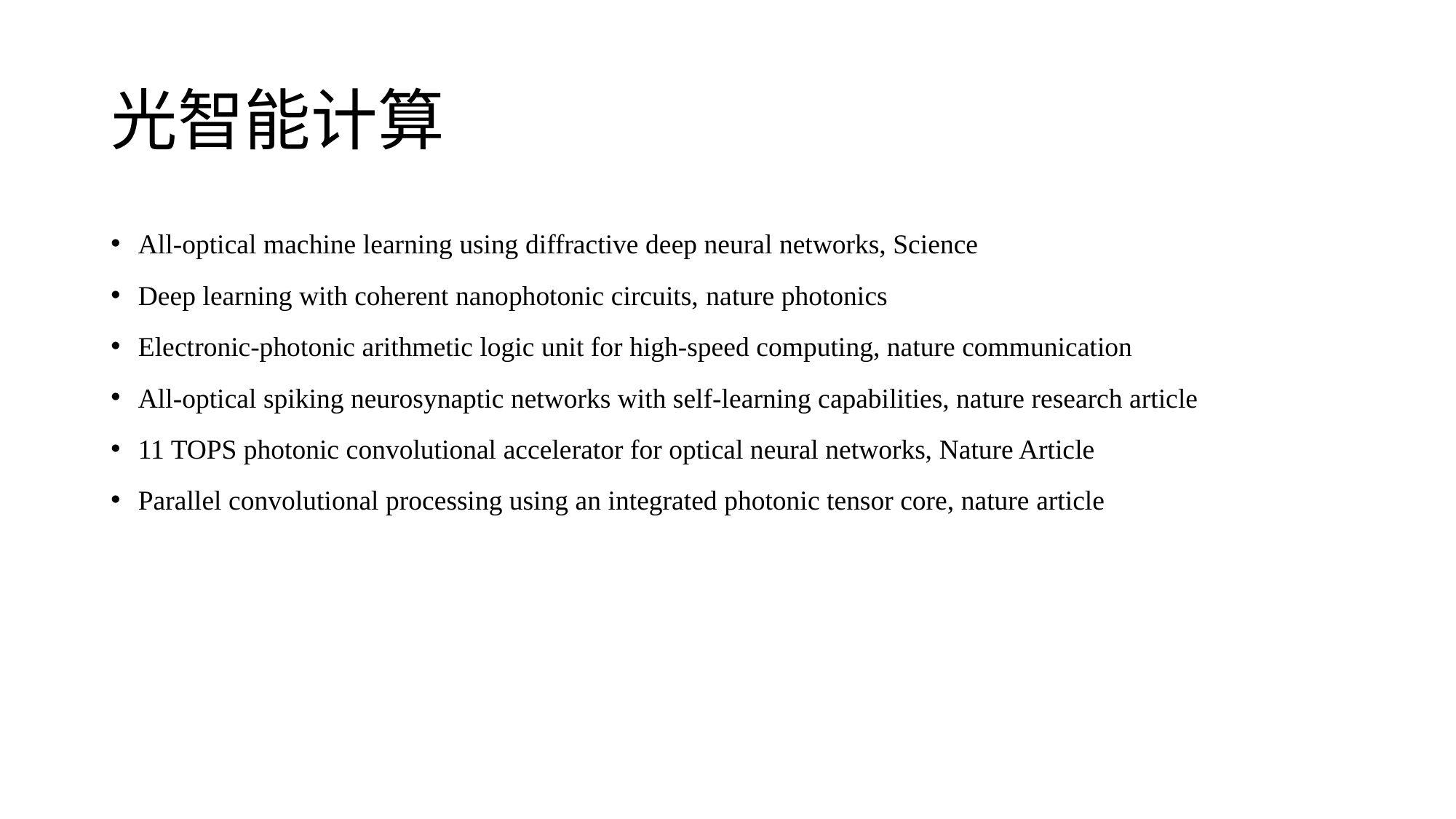

# 光智能计算
All-optical machine learning using diffractive deep neural networks, Science
Deep learning with coherent nanophotonic circuits, nature photonics
Electronic-photonic arithmetic logic unit for high-speed computing, nature communication
All-optical spiking neurosynaptic networks with self-learning capabilities, nature research article
11 TOPS photonic convolutional accelerator for optical neural networks, Nature Article
Parallel convolutional processing using an integrated photonic tensor core, nature article